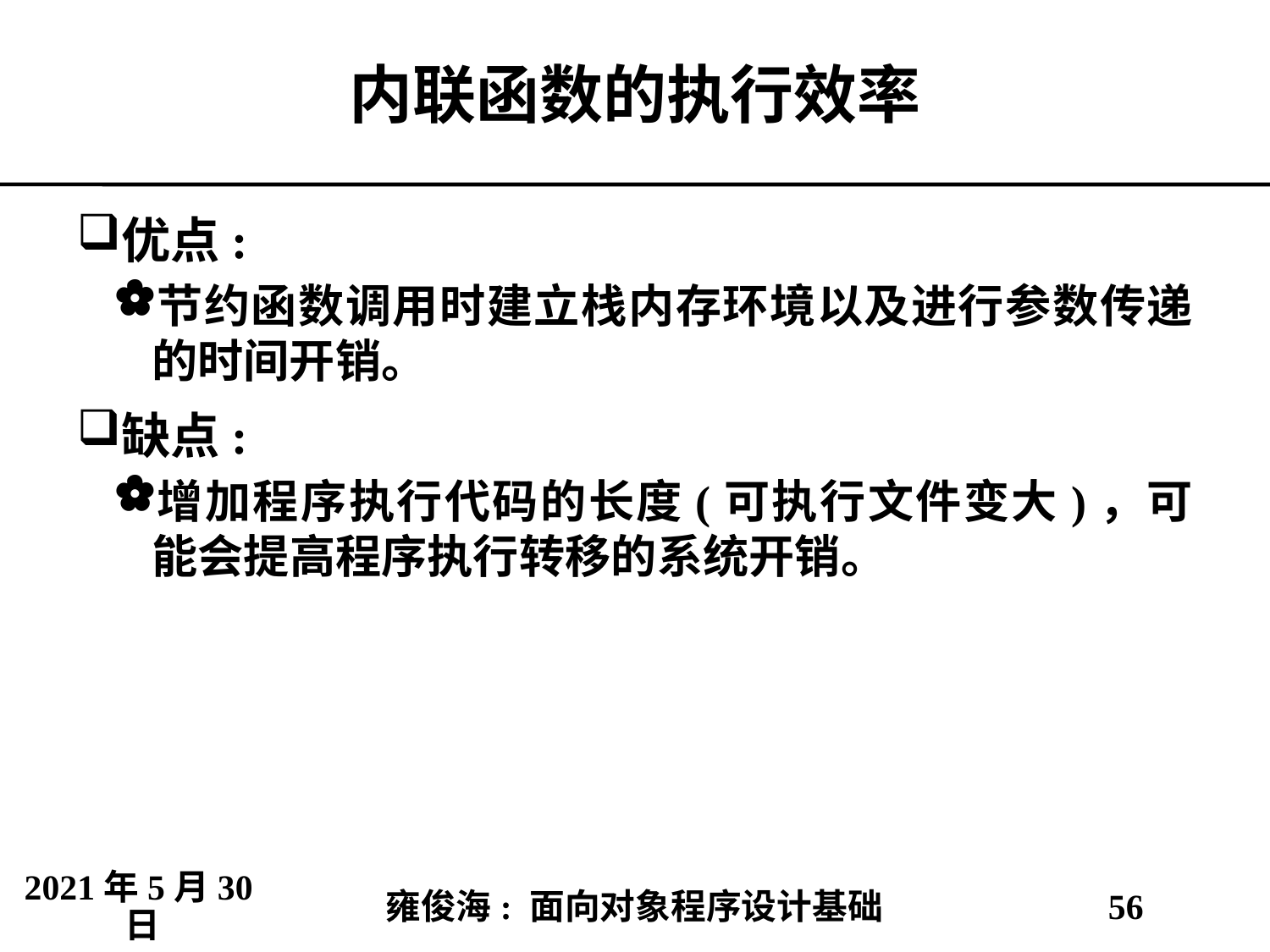

# 内联函数的执行效率

优点:
节约函数调用时建立栈内存环境以及进行参数传递的时间开销。
缺点:
增加程序执行代码的长度(可执行文件变大)，可能会提高程序执行转移的系统开销。
2021年5月30日
雍俊海: 面向对象程序设计基础
56